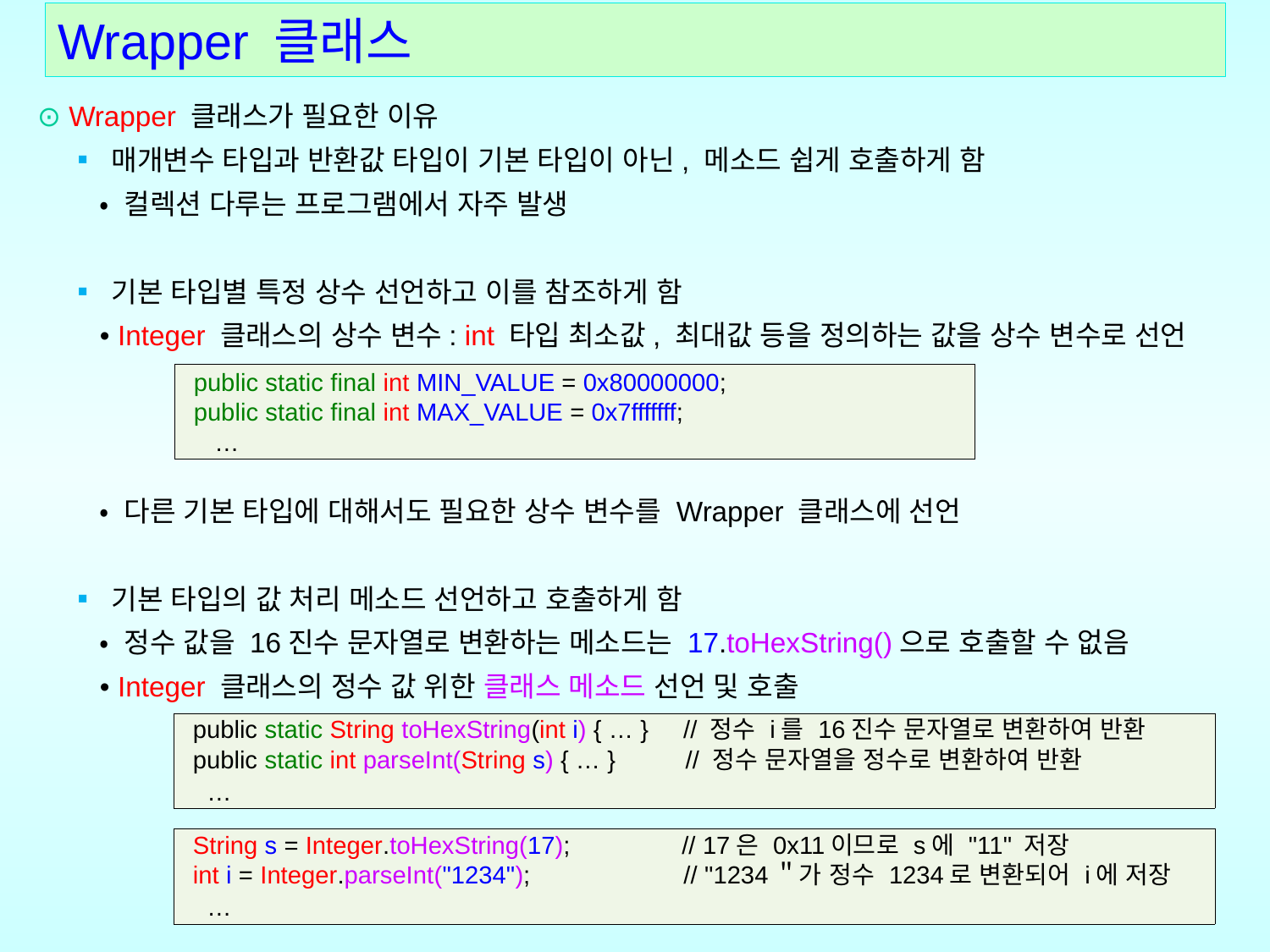

# Wrapper 클래스
⊙ Wrapper 클래스가 필요한 이유
    ▪ 매개변수 타입과 반환값 타입이 기본 타입이 아닌, 메소드 쉽게 호출하게 함
        • 컬렉션 다루는 프로그램에서 자주 발생

    ▪ 기본 타입별 특정 상수 선언하고 이를 참조하게 함
        • Integer 클래스의 상수 변수: int 타입 최소값, 최대값 등을 정의하는 값을 상수 변수로 선언

        • 다른 기본 타입에 대해서도 필요한 상수 변수를 Wrapper 클래스에 선언

    ▪ 기본 타입의 값 처리 메소드 선언하고 호출하게 함
        • 정수 값을 16진수 문자열로 변환하는 메소드는 17.toHexString()으로 호출할 수 없음
        • Integer 클래스의 정수 값 위한 클래스 메소드 선언 및 호출
| public static final int MIN\_VALUE = 0x80000000; public static final int MAX\_VALUE = 0x7fffffff; … |
| --- |
| public static String toHexString(int i) { … } // 정수 i를 16진수 문자열로 변환하여 반환 public static int parseInt(String s) { … } // 정수 문자열을 정수로 변환하여 반환 … |
| --- |
| String s = Integer.toHexString(17); // 17은 0x11이므로 s에 "11" 저장 int i = Integer.parseInt("1234"); // "1234＂가 정수 1234로 변환되어 i에 저장 … |
| --- |